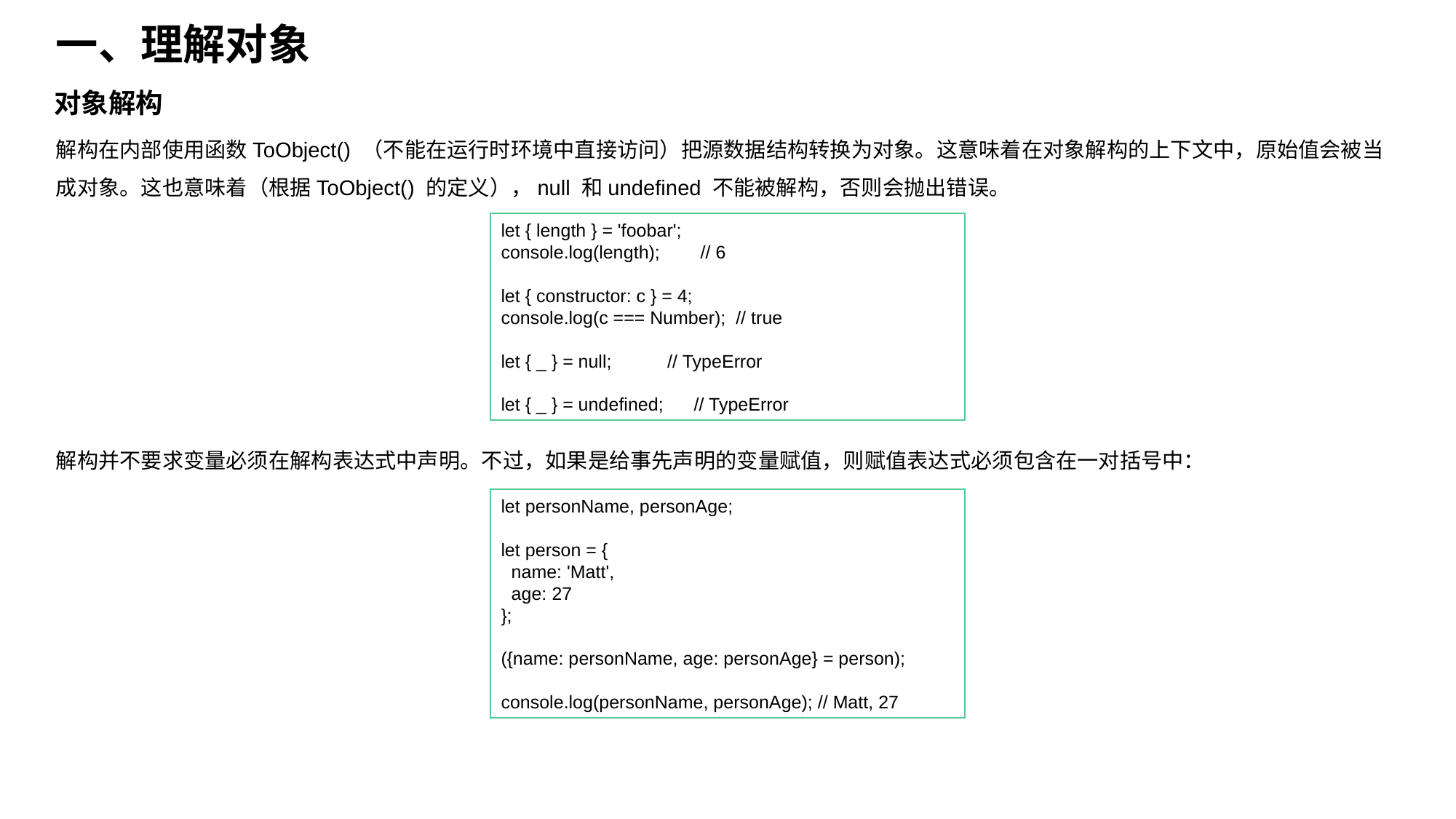

一、理解对象
对象解构
解构在内部使用函数ToObject() （不能在运行时环境中直接访问）把源数据结构转换为对象。这意味着在对象解构的上下文中，原始值会被当成对象。这也意味着（根据ToObject() 的定义），null 和undefined 不能被解构，否则会抛出错误。
let { length } = 'foobar';
console.log(length);        // 6

let { constructor: c } = 4;
console.log(c === Number);  // true

let { _ } = null;           // TypeError

let { _ } = undefined;      // TypeError
解构并不要求变量必须在解构表达式中声明。不过，如果是给事先声明的变量赋值，则赋值表达式必须包含在一对括号中：
let personName, personAge;

let person = {
  name: 'Matt',
  age: 27
};

({name: personName, age: personAge} = person);

console.log(personName, personAge); // Matt, 27